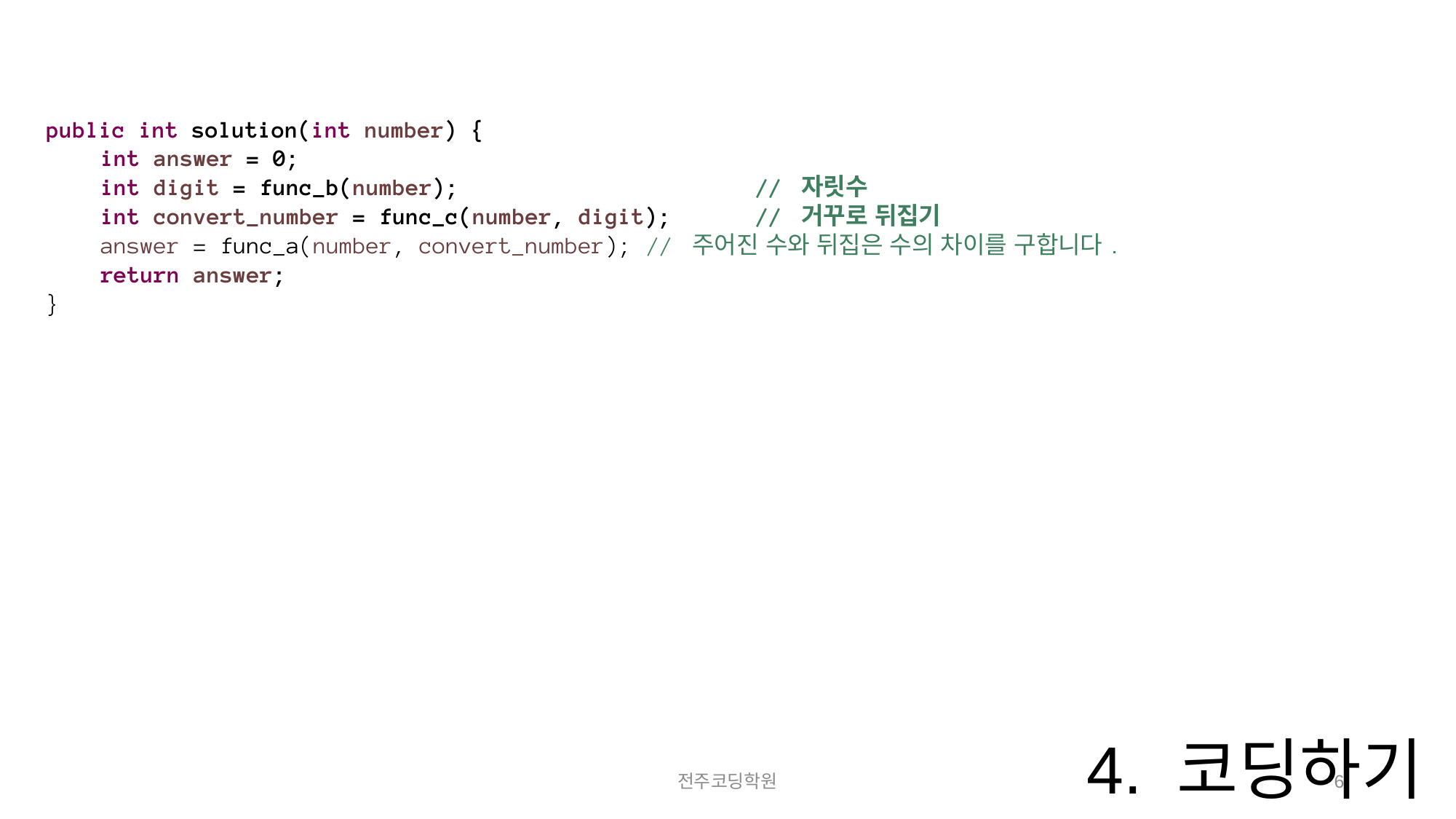

public int solution(int number) {
int answer = 0;
int digit = func_b(number);			// 자릿수
int convert_number = func_c(number, digit);	// 거꾸로 뒤집기
answer = func_a(number, convert_number);	// 주어진 수와 뒤집은 수의 차이를 구합니다.
return answer;
}
# 4. 코딩하기
전주코딩학원
6